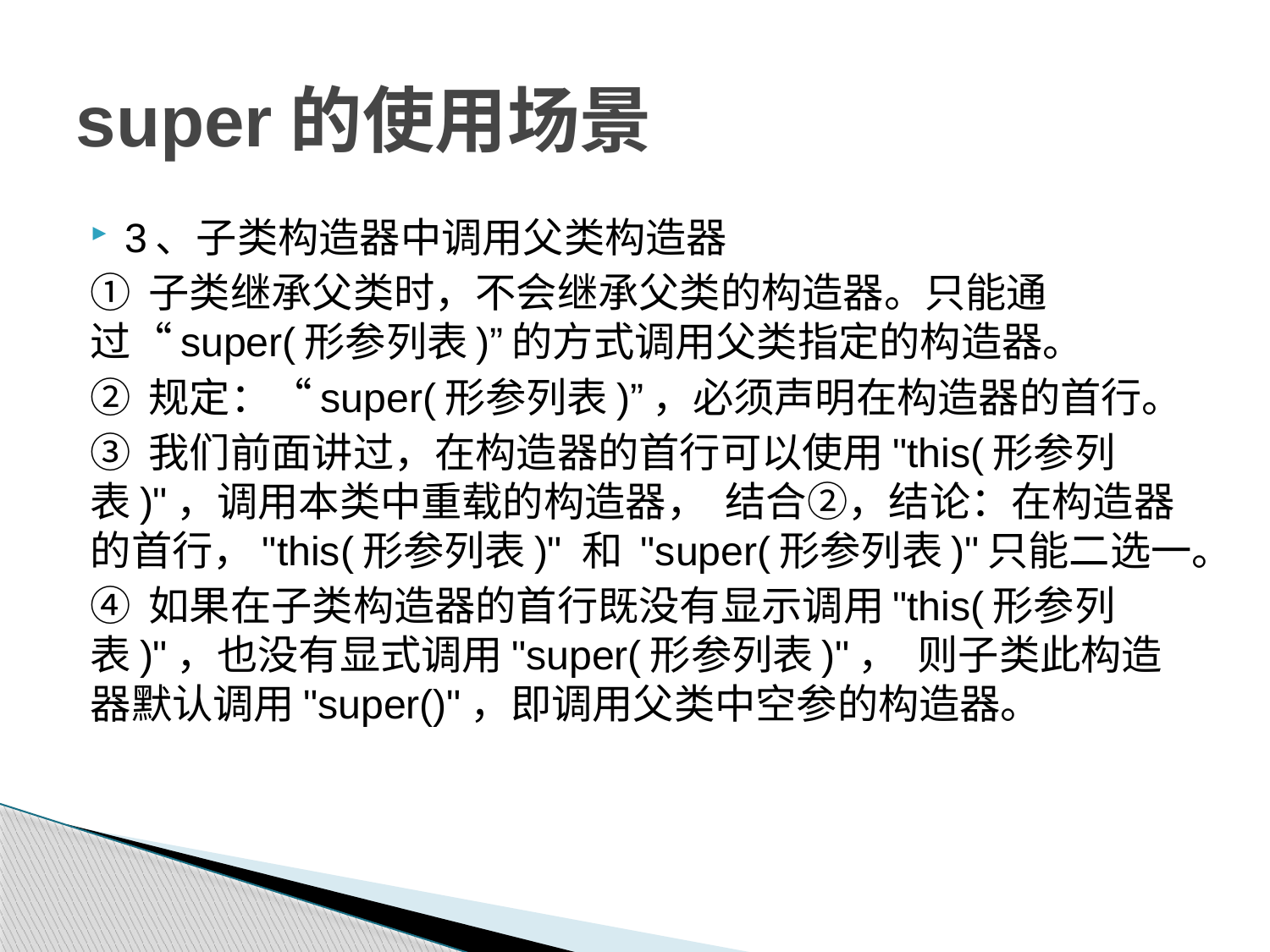

# super的使用场景
3、子类构造器中调用父类构造器
① 子类继承父类时，不会继承父类的构造器。只能通过“super(形参列表)”的方式调用父类指定的构造器。
② 规定：“super(形参列表)”，必须声明在构造器的首行。
③ 我们前面讲过，在构造器的首行可以使用"this(形参列表)"，调用本类中重载的构造器，  结合②，结论：在构造器的首行，"this(形参列表)" 和 "super(形参列表)"只能二选一。
④ 如果在子类构造器的首行既没有显示调用"this(形参列表)"，也没有显式调用"super(形参列表)"，  则子类此构造器默认调用"super()"，即调用父类中空参的构造器。